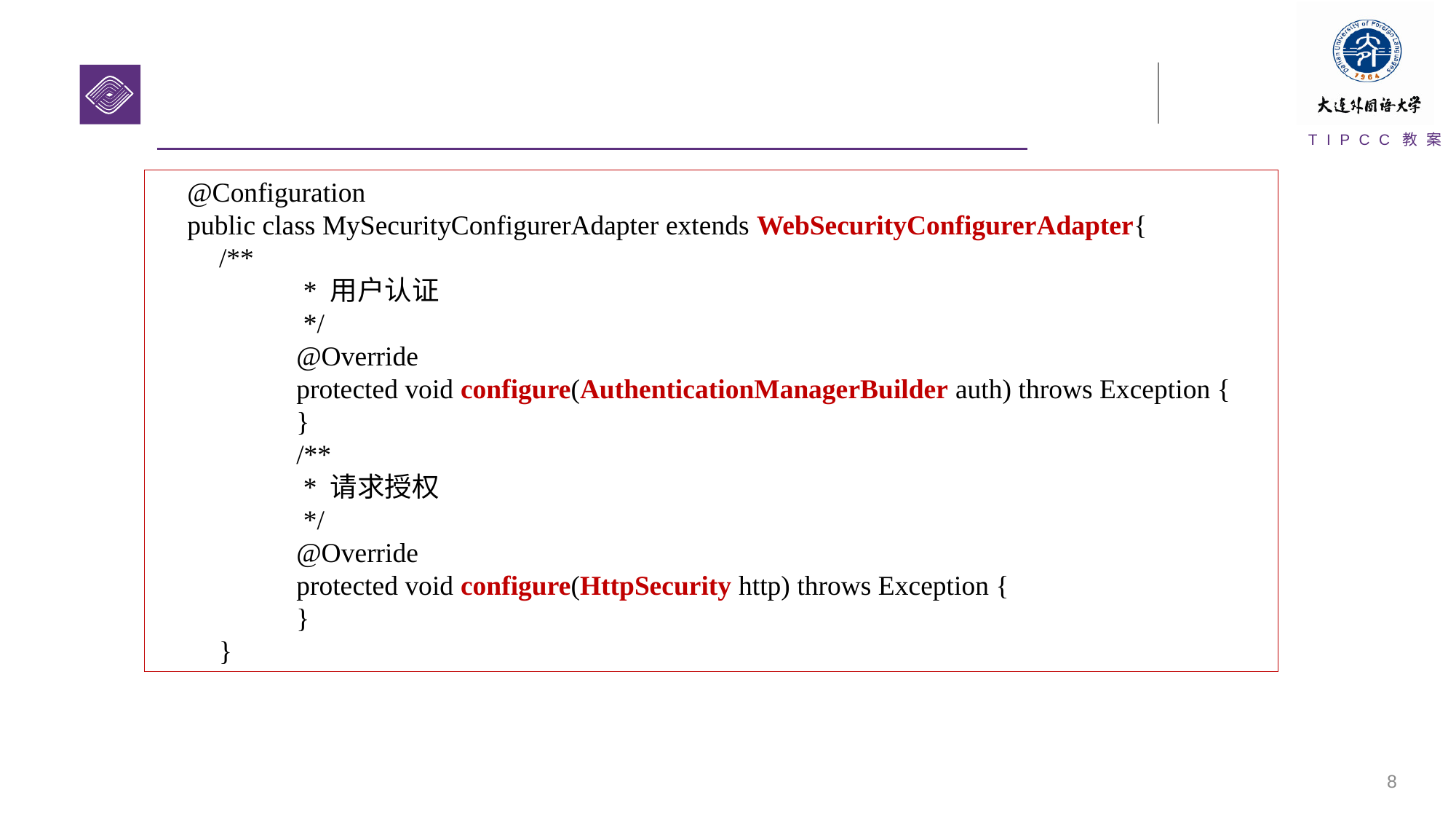

@Configuration
public class MySecurityConfigurerAdapter extends WebSecurityConfigurerAdapter{
/**
	 * 用户认证
	 */
	@Override
	protected void configure(AuthenticationManagerBuilder auth) throws Exception {
	}
	/**
	 * 请求授权
	 */
	@Override
	protected void configure(HttpSecurity http) throws Exception {
	}
}
8